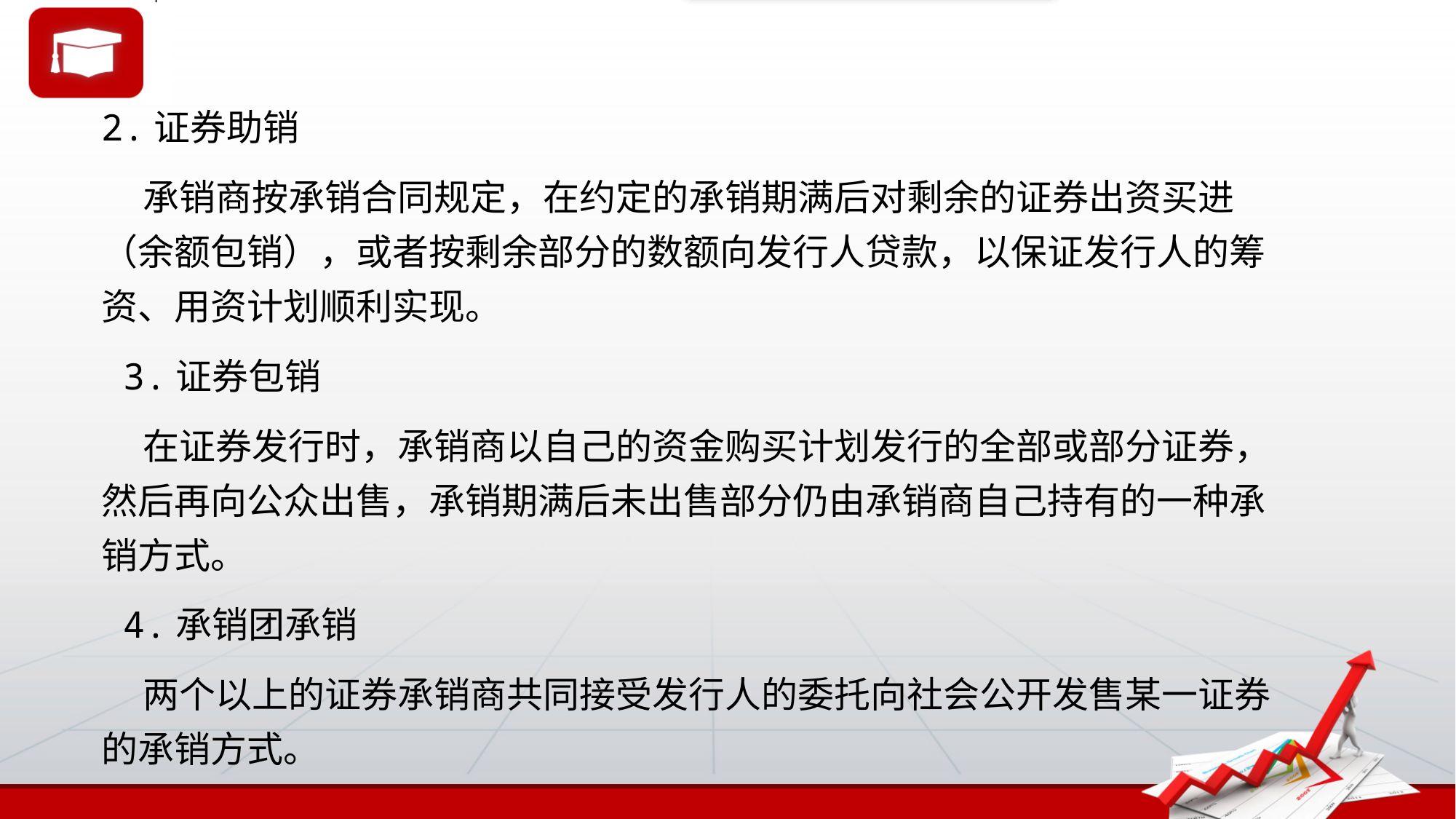

2.证券助销
    承销商按承销合同规定，在约定的承销期满后对剩余的证券出资买进（余额包销），或者按剩余部分的数额向发行人贷款，以保证发行人的筹资、用资计划顺利实现。
 3.证券包销
    在证券发行时，承销商以自己的资金购买计划发行的全部或部分证券，然后再向公众出售，承销期满后未出售部分仍由承销商自己持有的一种承销方式。
 4.承销团承销
    两个以上的证券承销商共同接受发行人的委托向社会公开发售某一证券的承销方式。